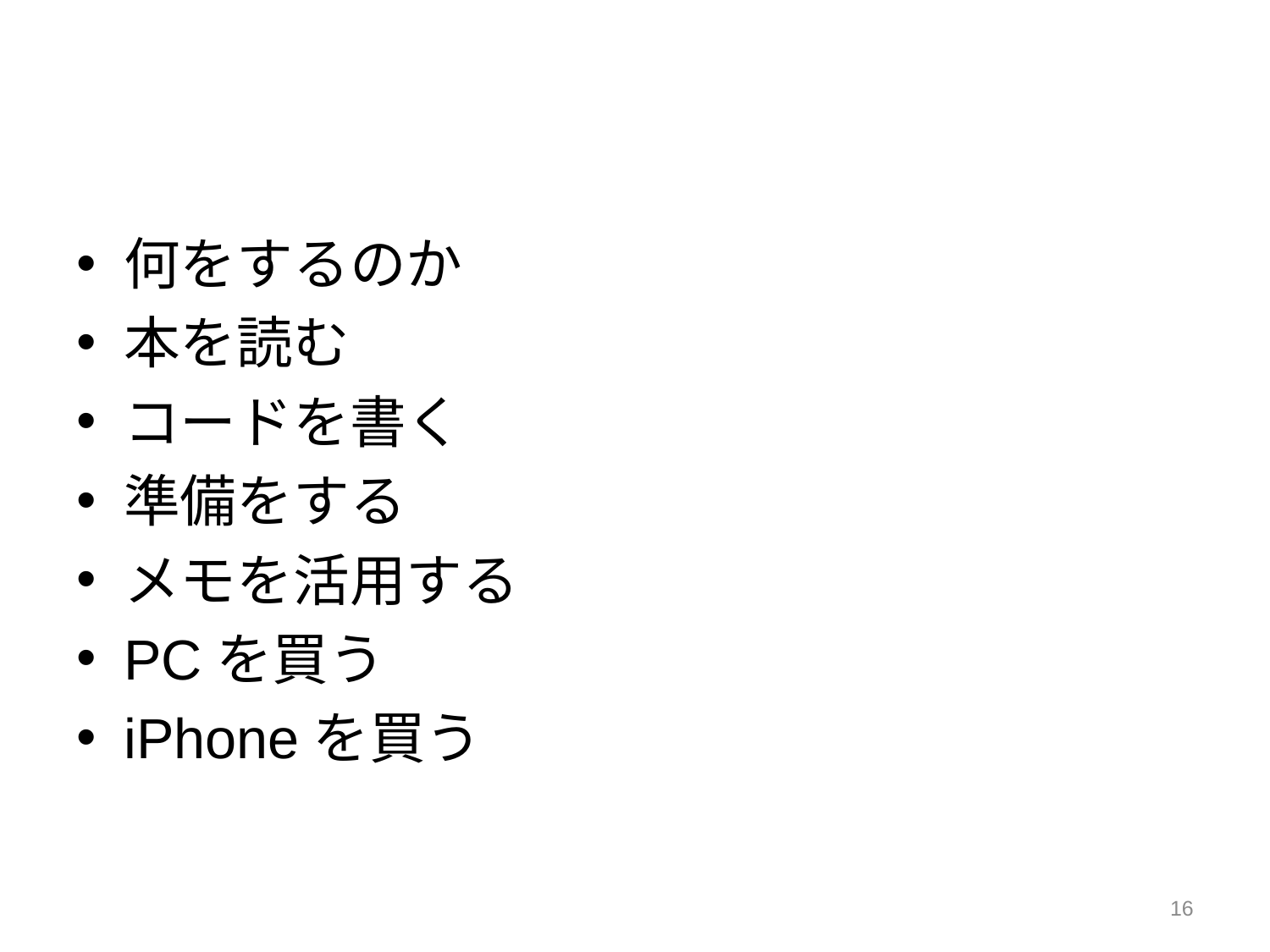

#
何をするのか
本を読む
コードを書く
準備をする
メモを活用する
PCを買う
iPhoneを買う

16